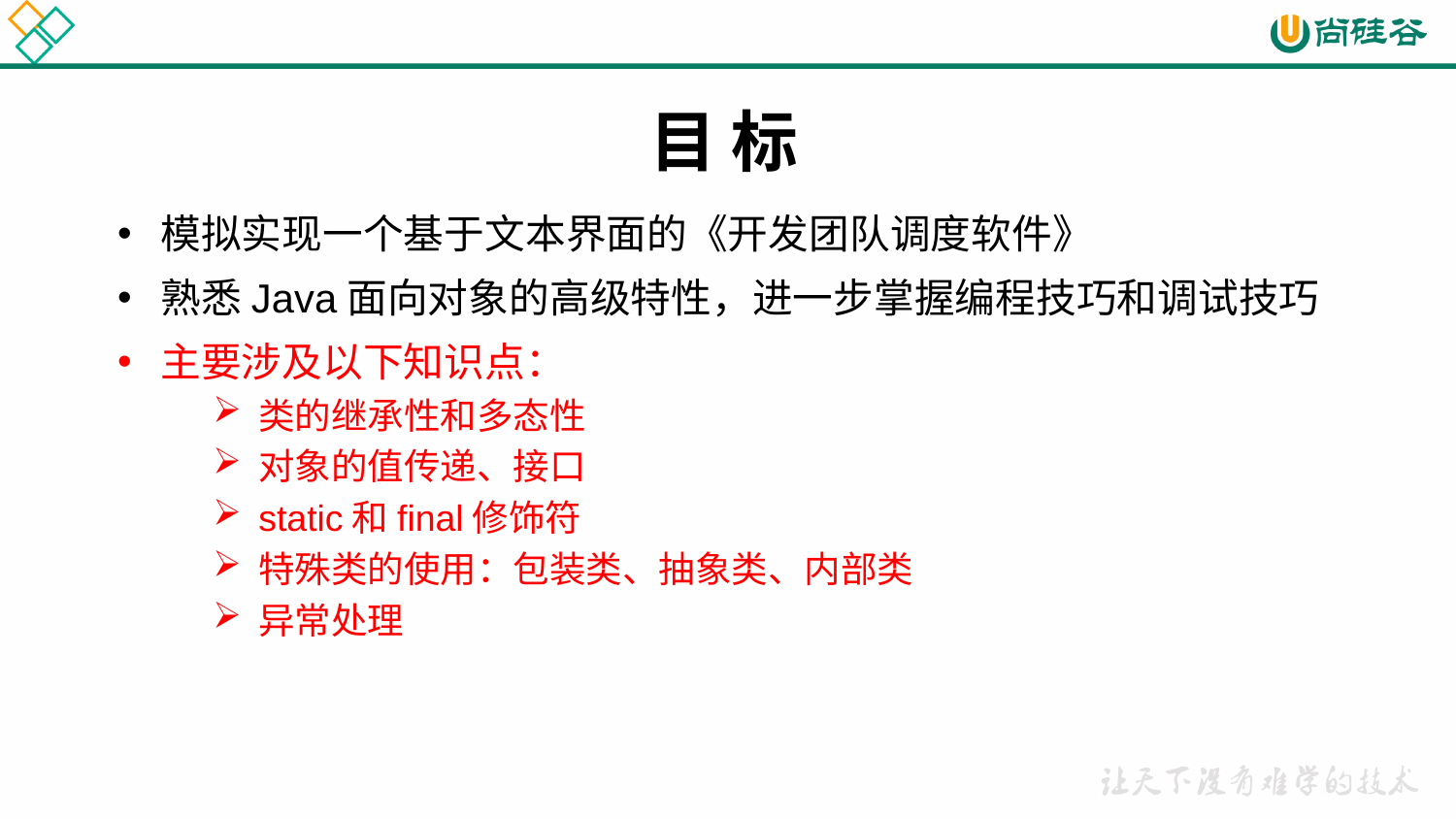

# 目 标
模拟实现一个基于文本界面的《开发团队调度软件》
熟悉Java面向对象的高级特性，进一步掌握编程技巧和调试技巧
主要涉及以下知识点：
类的继承性和多态性
对象的值传递、接口
static和final修饰符
特殊类的使用：包装类、抽象类、内部类
异常处理